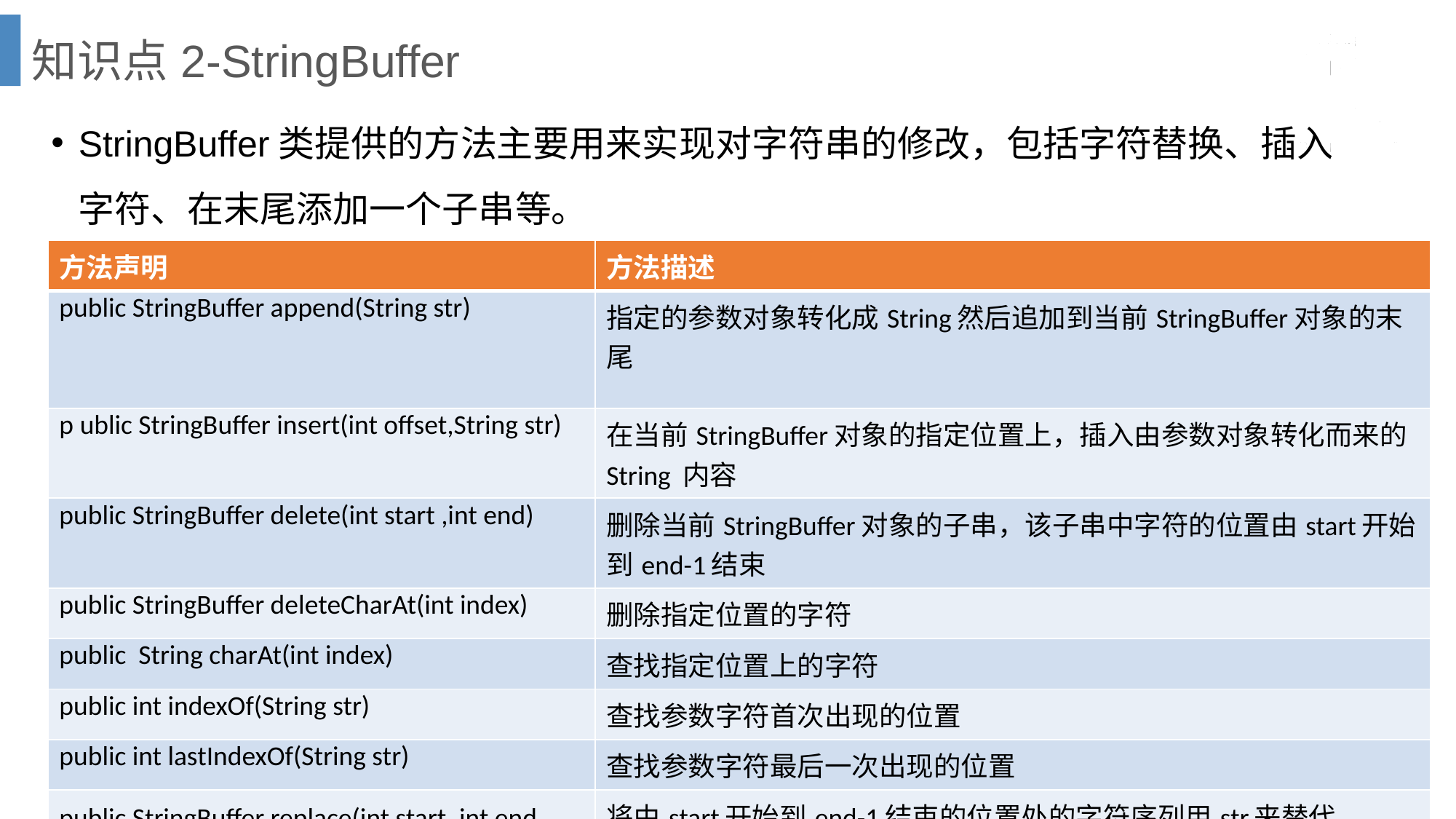

# 知识点2-StringBuffer
StringBuffer类提供的方法主要用来实现对字符串的修改，包括字符替换、插入字符、在末尾添加一个子串等。
其他方法：
| 方法声明 | 方法描述 |
| --- | --- |
| public StringBuffer append(String str) | 指定的参数对象转化成String然后追加到当前StringBuffer对象的末尾 |
| p ublic StringBuffer insert(int offset,String str) | 在当前StringBuffer对象的指定位置上，插入由参数对象转化而来的String 内容 |
| public StringBuffer delete(int start ,int end) | 删除当前StringBuffer对象的子串，该子串中字符的位置由start开始到end-1结束 |
| public StringBuffer deleteCharAt(int index) | 删除指定位置的字符 |
| public String charAt(int index) | 查找指定位置上的字符 |
| public int indexOf(String str) | 查找参数字符首次出现的位置 |
| public int lastIndexOf(String str) | 查找参数字符最后一次出现的位置 |
| public StringBuffer replace(int start ,int end，String str) | 将由start开始到end-1结束的位置处的字符序列用str来替代 |